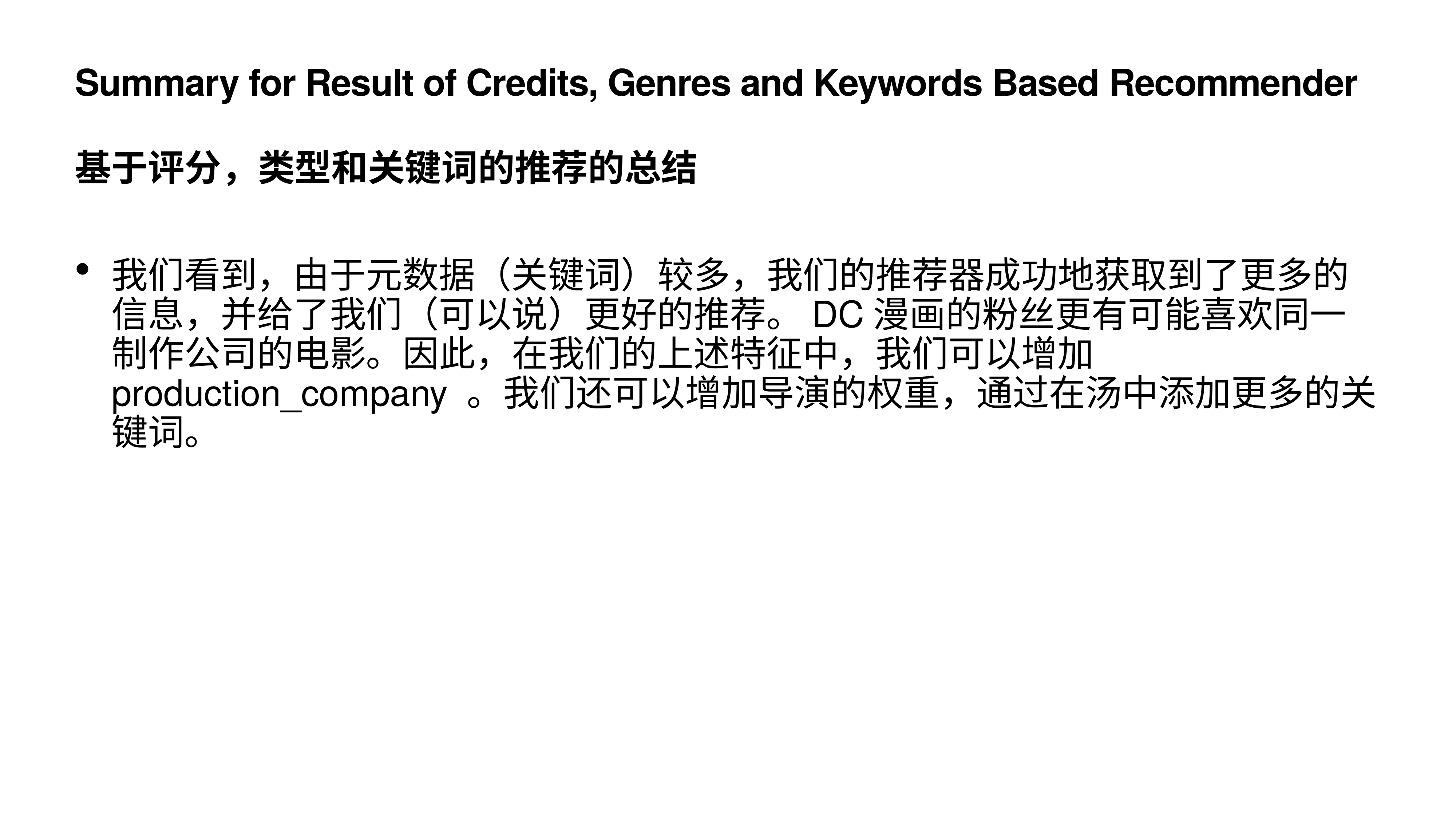

# Summary for Result of Credits, Genres and Keywords Based Recommender
基于评分，类型和关键词的推荐的总结
我们看到，由于元数据（关键词）较多，我们的推荐器成功地获取到了更多的信息，并给了我们（可以说）更好的推荐。DC漫画的粉丝更有可能喜欢同一制作公司的电影。因此，在我们的上述特征中，我们可以增加production_company 。我们还可以增加导演的权重，通过在汤中添加更多的关键词。